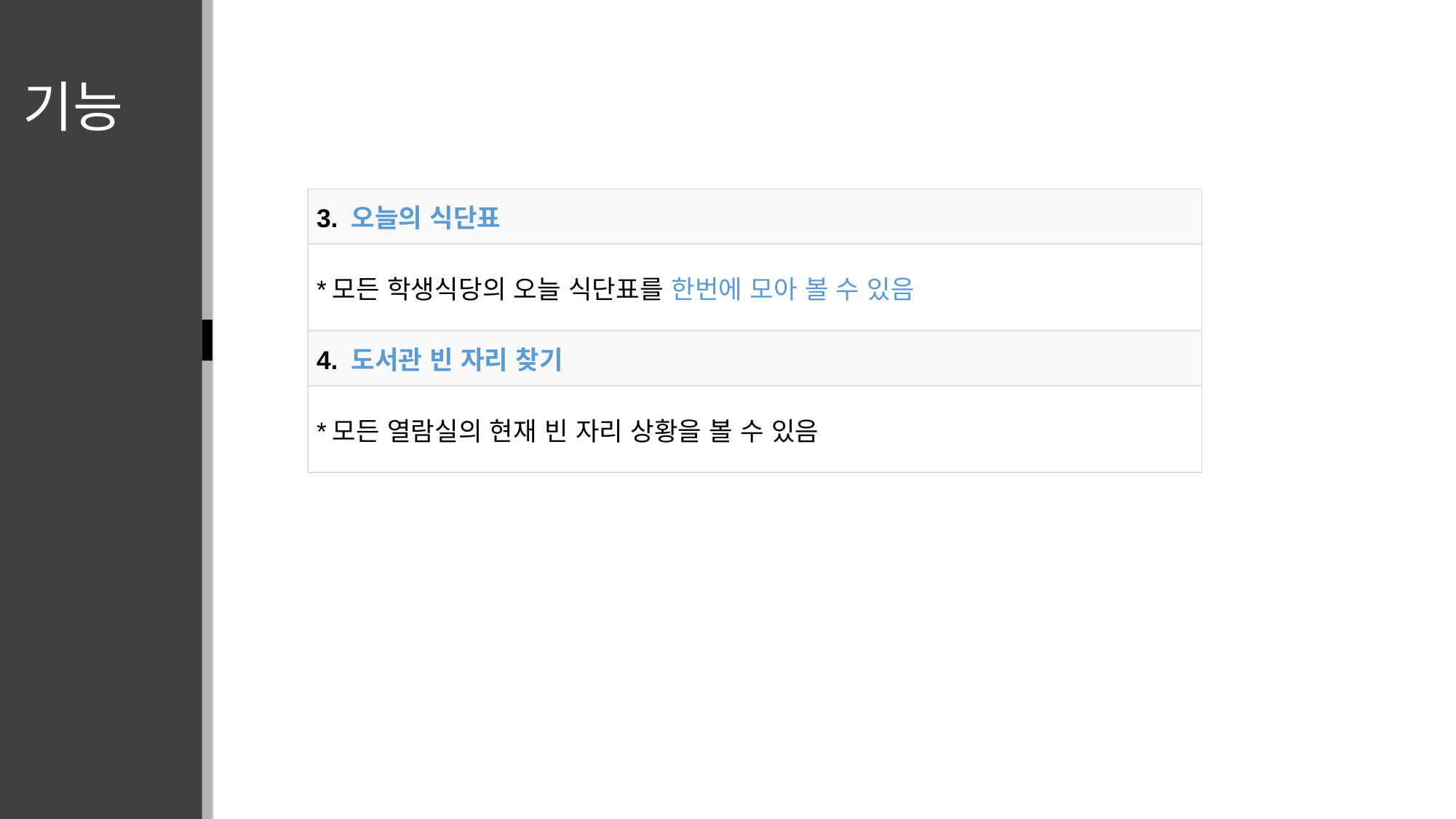

기능
| 3. 오늘의 식단표 |
| --- |
| \*모든 학생식당의 오늘 식단표를 한번에 모아 볼 수 있음 |
| 4. 도서관 빈 자리 찾기 |
| \*모든 열람실의 현재 빈 자리 상황을 볼 수 있음 |